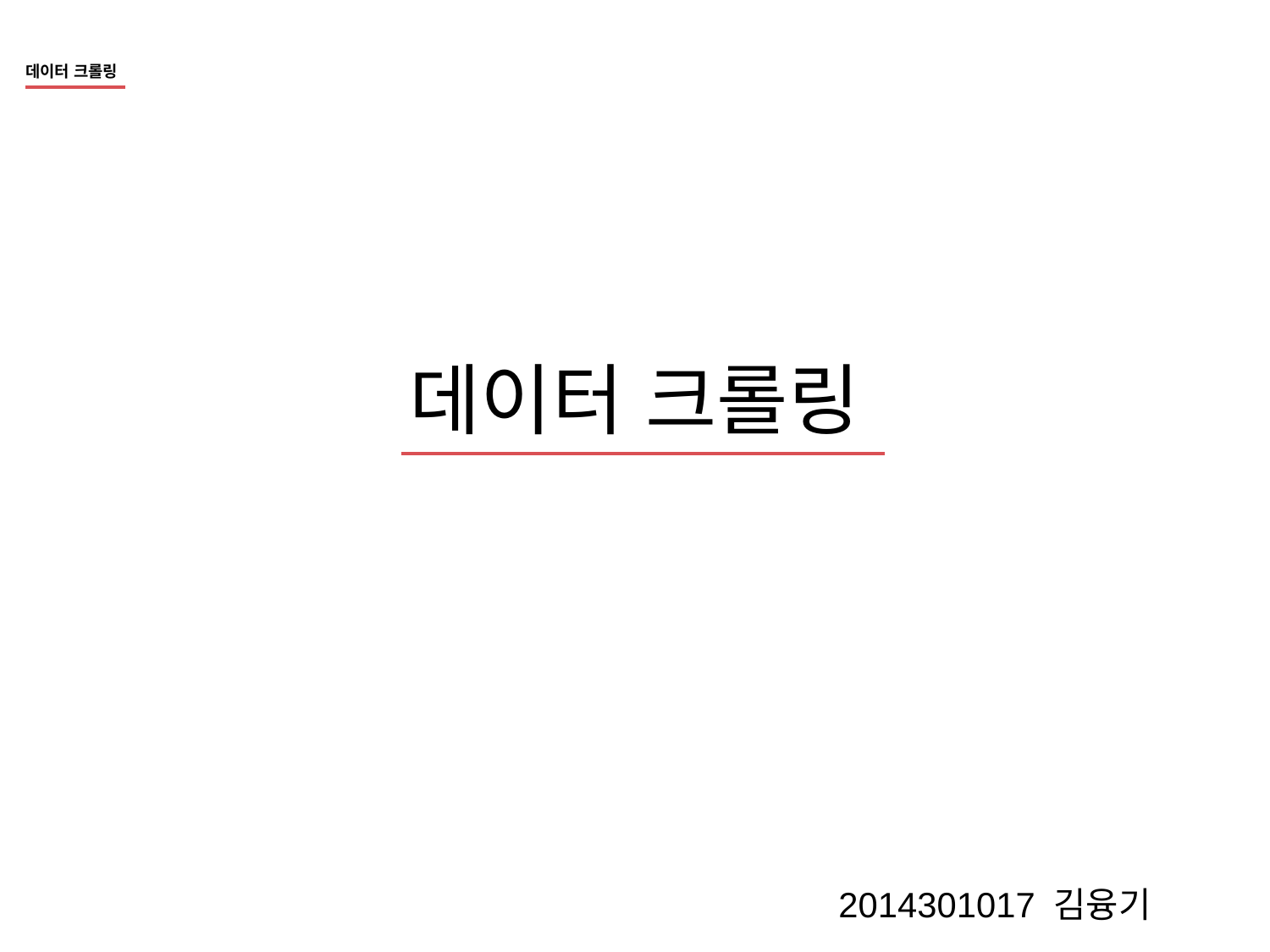

데이터 크롤링
# 데이터 크롤링

2014301017 김융기